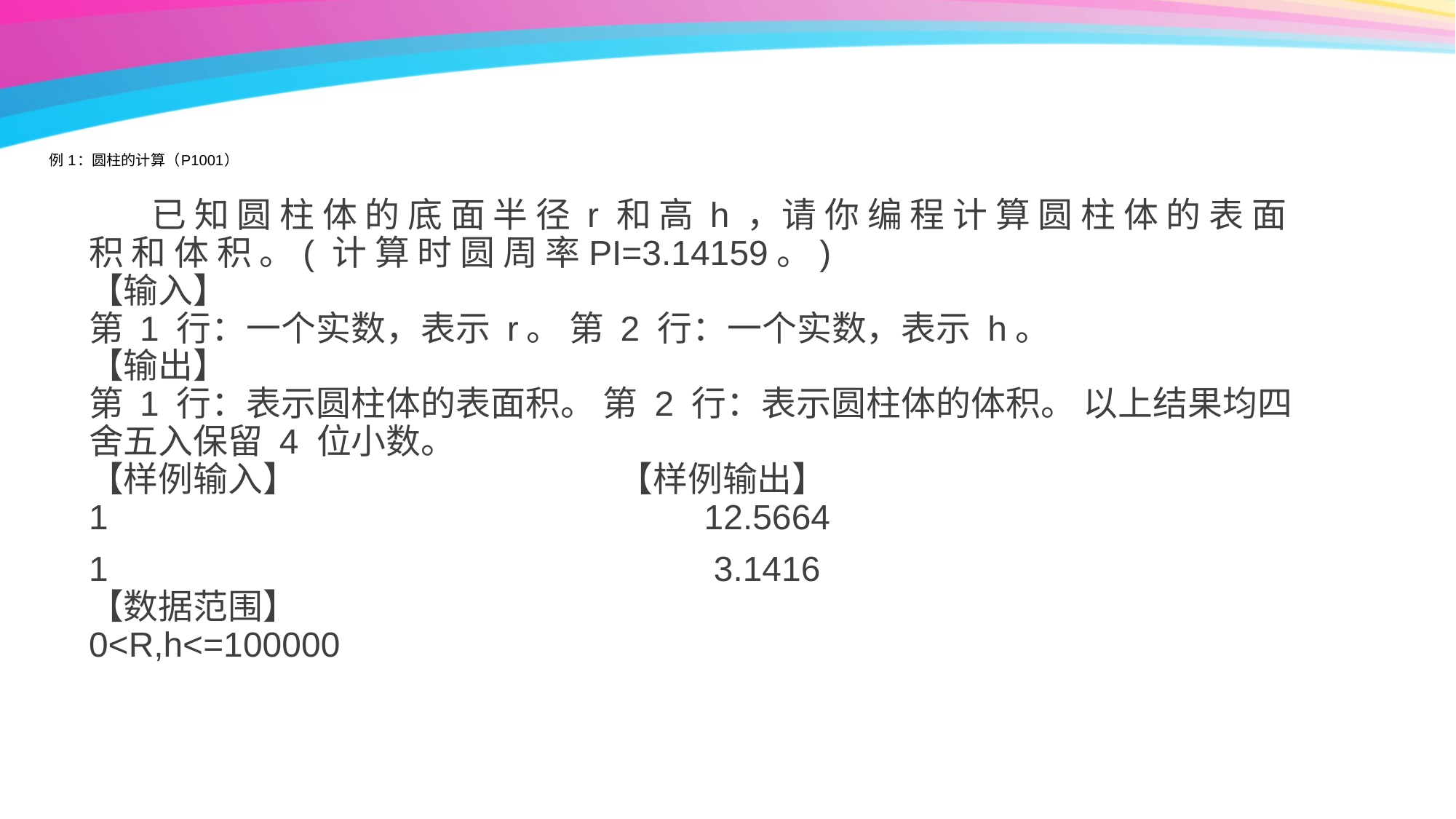

# 例 1：圆柱的计算（P1001）
       已 知 圆 柱 体 的 底 面 半 径 r 和 高 h ，请 你 编 程 计 算 圆 柱 体 的 表 面 积 和 体 积 。( 计 算 时 圆 周 率PI=3.14159。)
【输入】
第 1 行：一个实数，表示 r。 第 2 行：一个实数，表示 h。
【输出】
第 1 行：表示圆柱体的表面积。 第 2 行：表示圆柱体的体积。 以上结果均四舍五入保留 4 位小数。
【样例输入】                                         【样例输出】
1                                                              12.5664
1                                                               3.1416
【数据范围】
0<R,h<=100000